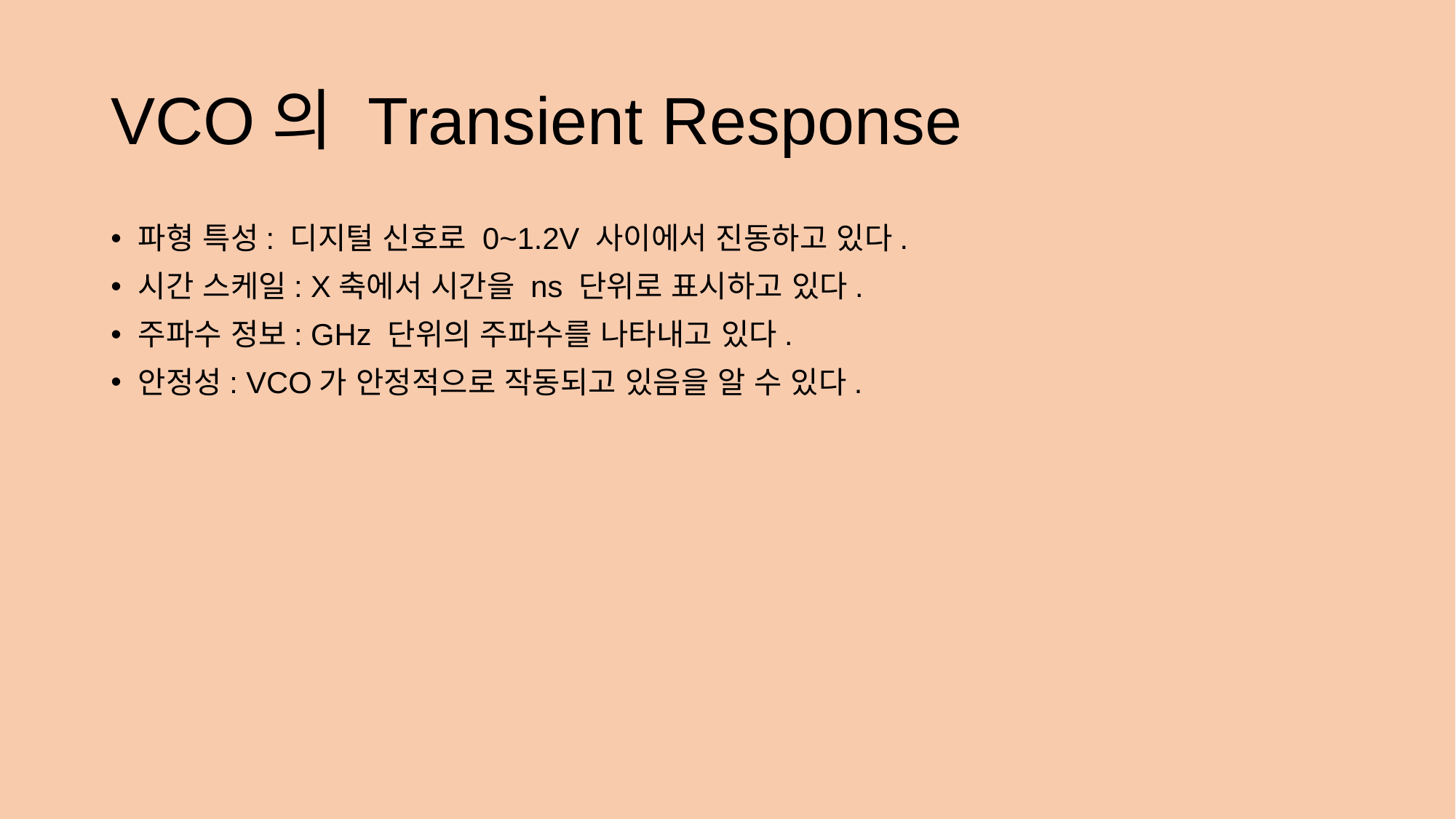

# VCO의 Transient Response
파형 특성: 디지털 신호로 0~1.2V 사이에서 진동하고 있다.
시간 스케일: X축에서 시간을 ns 단위로 표시하고 있다.
주파수 정보: GHz 단위의 주파수를 나타내고 있다.
안정성: VCO가 안정적으로 작동되고 있음을 알 수 있다.